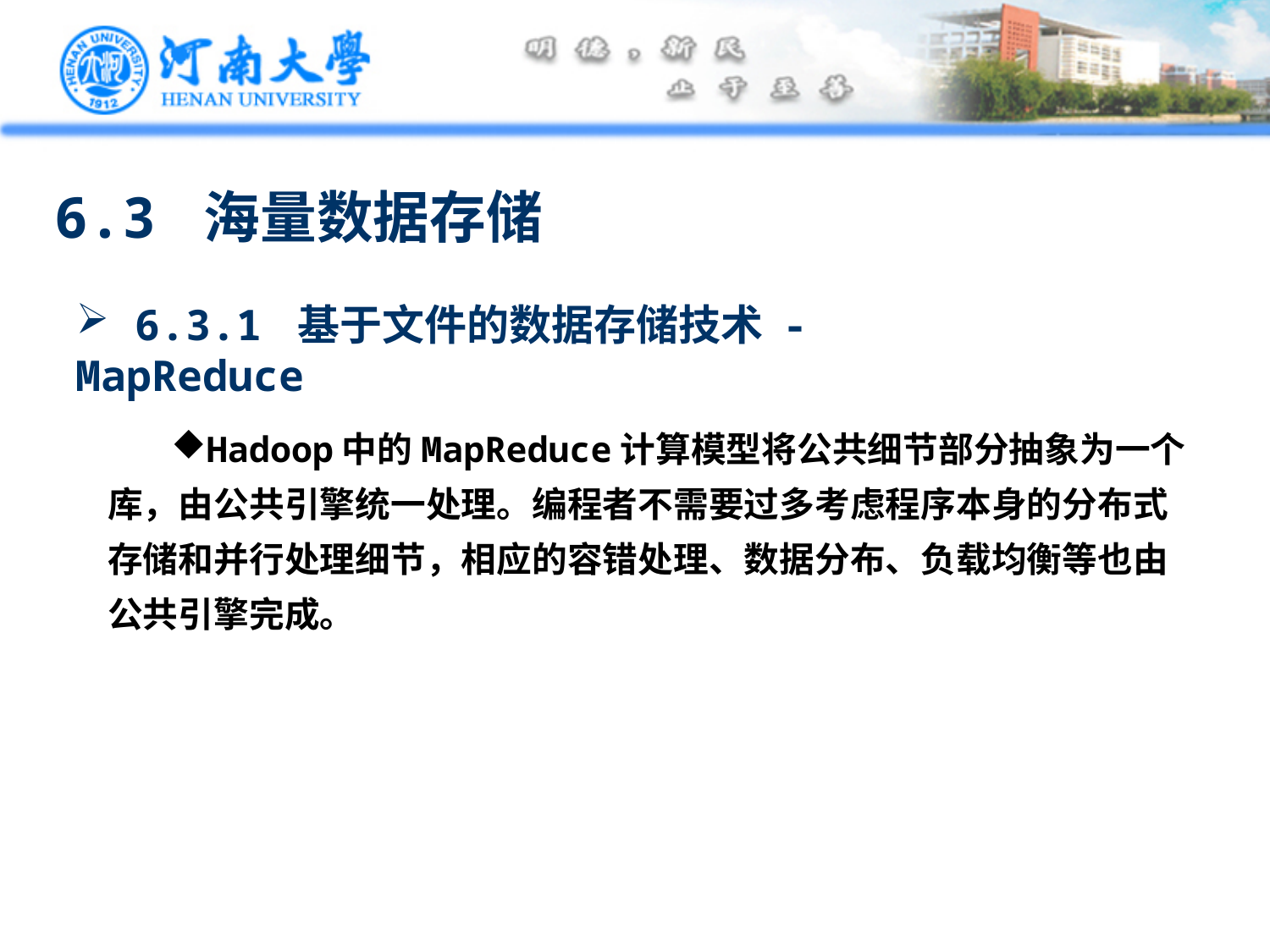

6.3 海量数据存储
 6.3.1 基于文件的数据存储技术 - MapReduce
Hadoop中的MapReduce计算模型将公共细节部分抽象为一个库，由公共引擎统一处理。编程者不需要过多考虑程序本身的分布式存储和并行处理细节，相应的容错处理、数据分布、负载均衡等也由公共引擎完成。